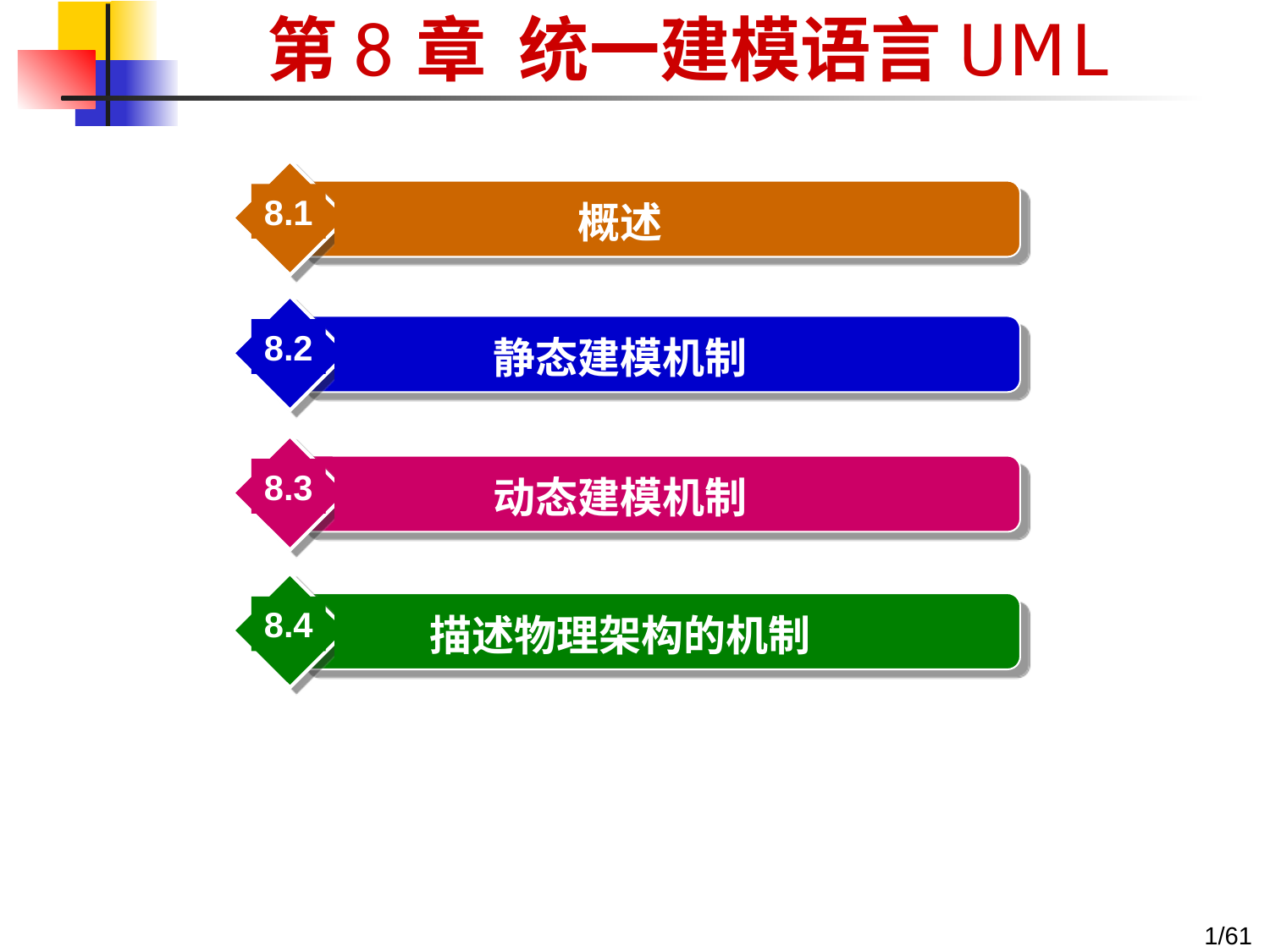

# 第8章  统一建模语言UML

8.1
概述

8.2
静态建模机制

8.3
动态建模机制

8.4
描述物理架构的机制
1/61